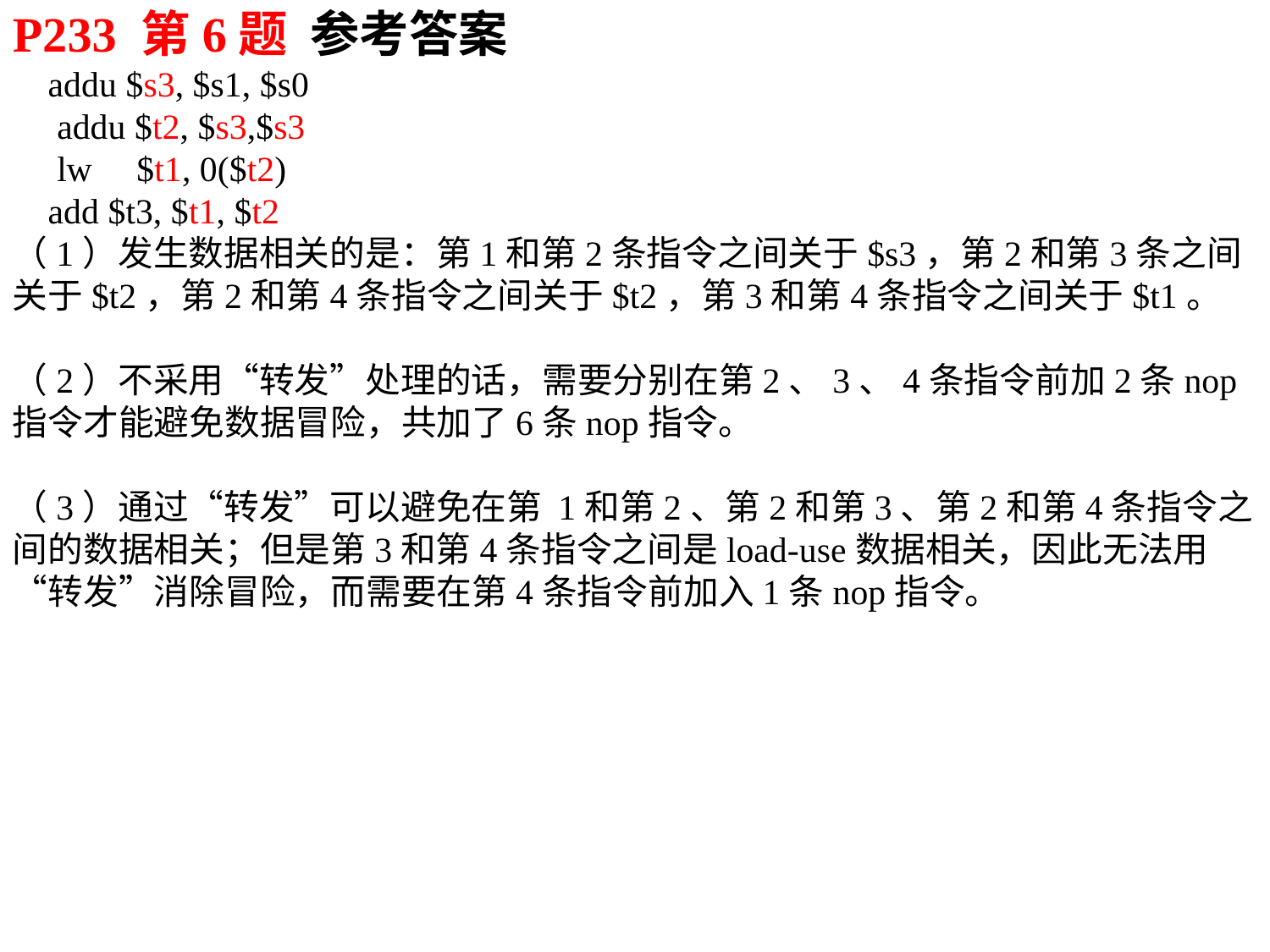

P233 第6题  参考答案
    addu $s3, $s1, $s0
     addu $t2, $s3,$s3
     lw     $t1, 0($t2)
    add $t3, $t1, $t2
（1）发生数据相关的是：第1和第2条指令之间关于$s3，第2和第3条之间关于$t2，第2和第4条指令之间关于$t2，第3和第4条指令之间关于$t1。

（2）不采用“转发”处理的话，需要分别在第2、3、4条指令前加2条nop指令才能避免数据冒险，共加了6条nop指令。

（3）通过“转发”可以避免在第 1和第2、第2和第3、第2和第4条指令之间的数据相关；但是第3和第4条指令之间是load-use数据相关，因此无法用“转发”消除冒险，而需要在第4条指令前加入1条nop指令。